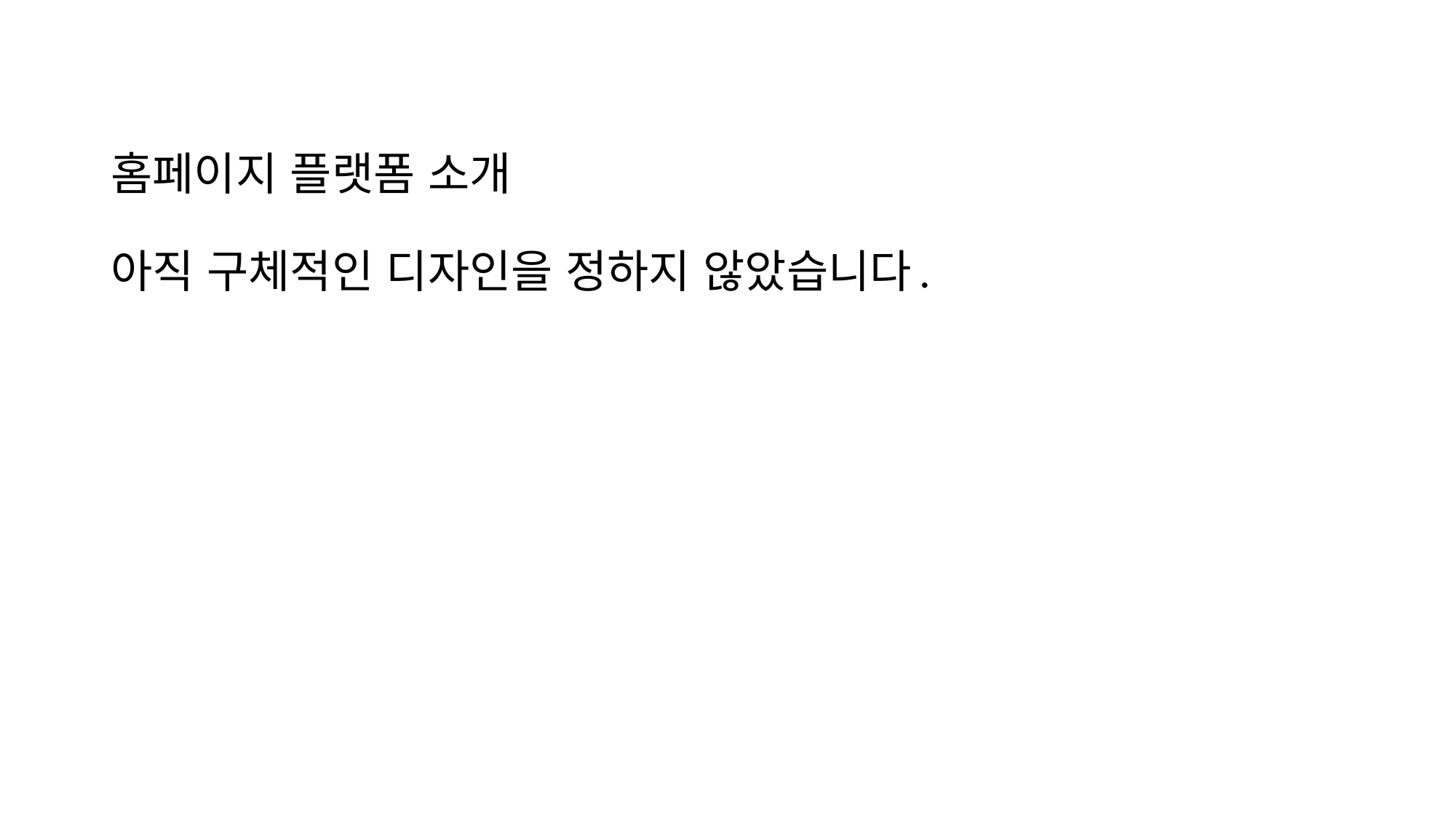

# 홈페이지 플랫폼 소개 아직 구체적인 디자인을 정하지 않았습니다.